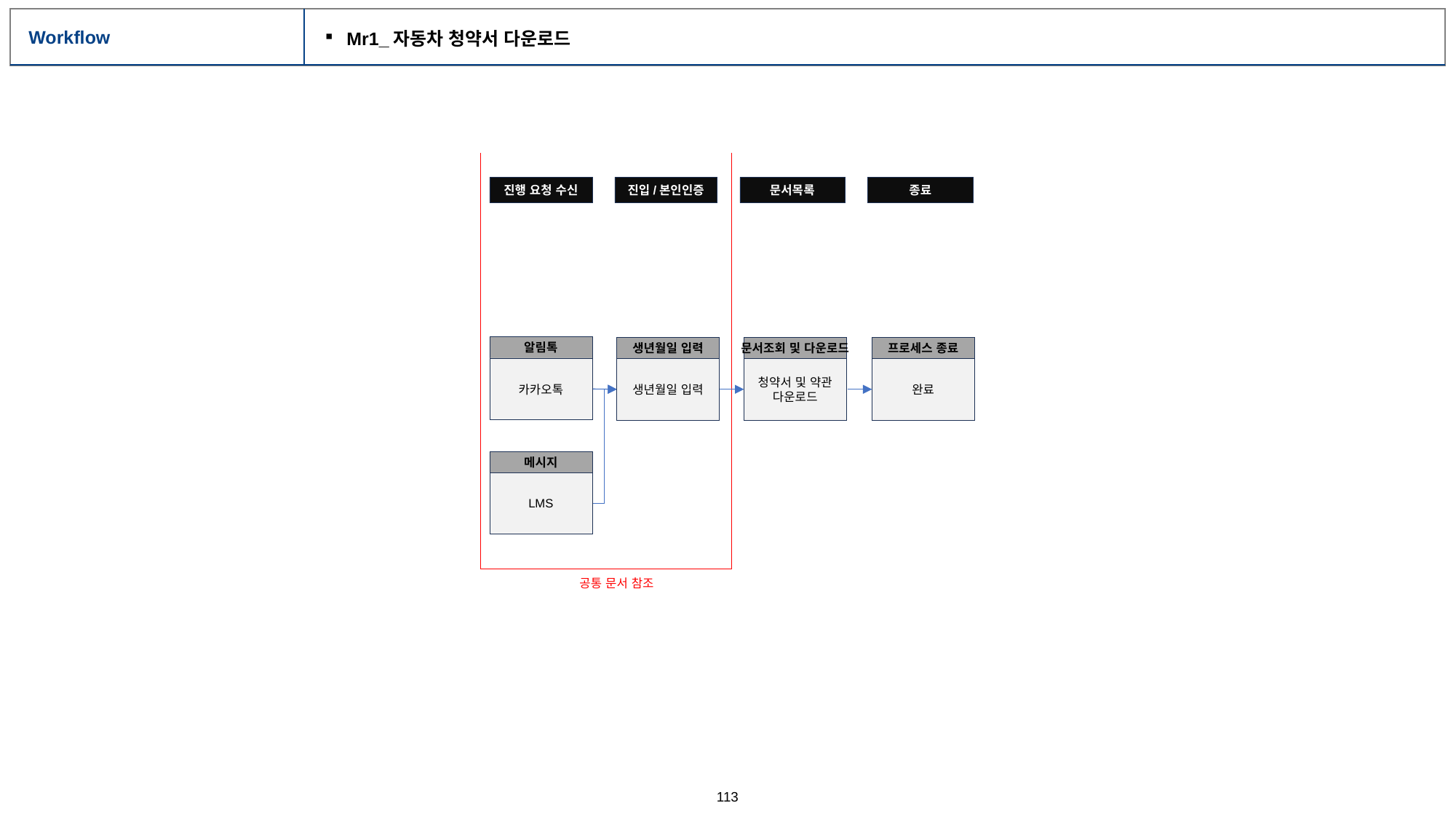

# Workflow
Mr1_자동차 청약서 다운로드
진행 요청 수신
진입/본인인증
문서목록
종료

알림톡
카카오톡
생년월일 입력
생년월일 입력
문서조회 및 다운로드
청약서 및 약관
다운로드
프로세스 종료
완료
메시지
LMS
공통 문서 참조